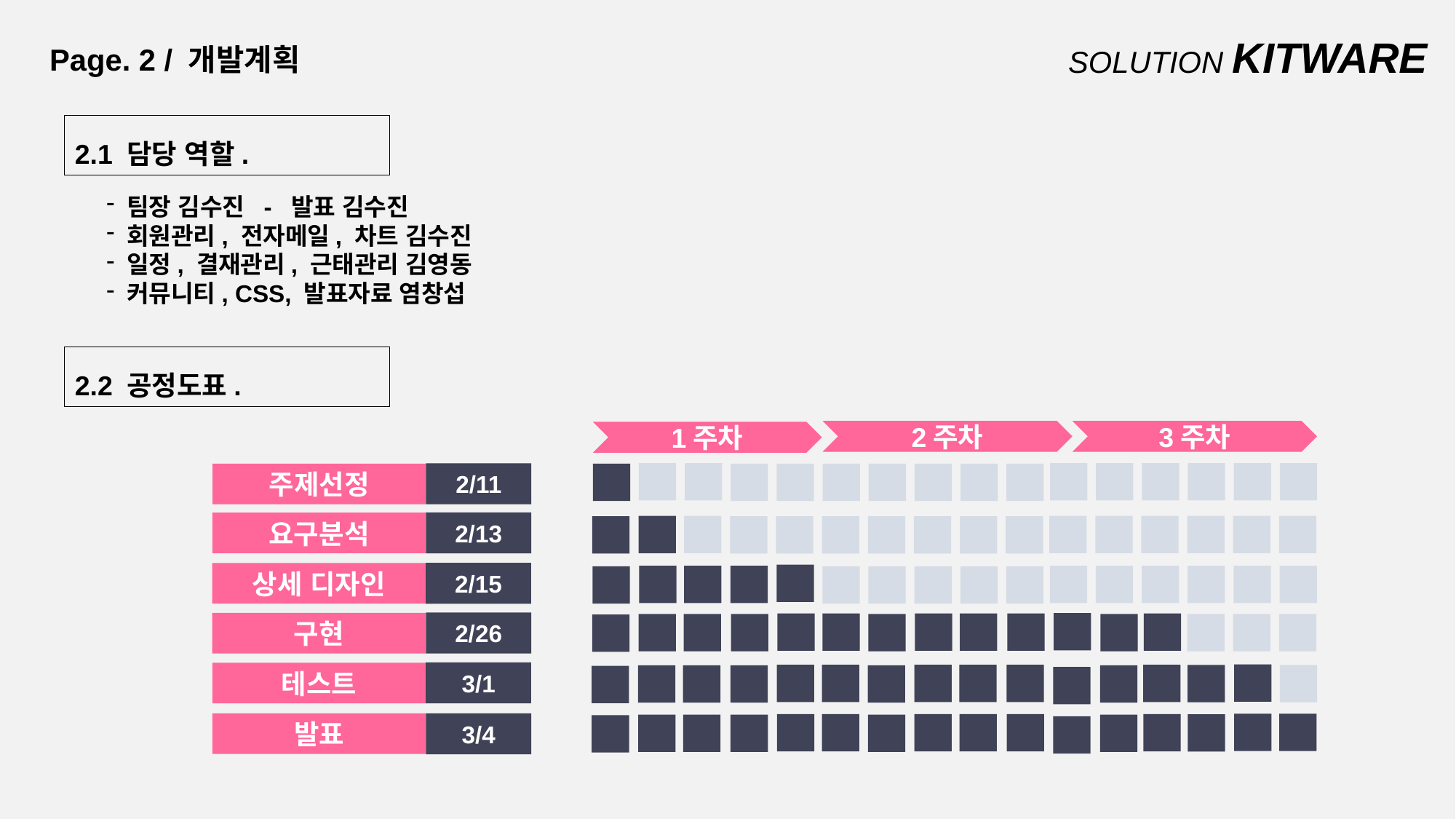

SOLUTION KITWARE
Page. 2 / 개발계획
2.1 담당 역할.
팀장 김수진  -  발표 김수진
회원관리, 전자메일, 차트 김수진
일정, 결재관리, 근태관리 김영동
커뮤니티, CSS, 발표자료 염창섭
2.2 공정도표.
2주차
3주차
1주차

2/11

주제선정

2/13
요구분석

2/15
상세 디자인

2/26
구현

3/1
테스트

발표
3/4